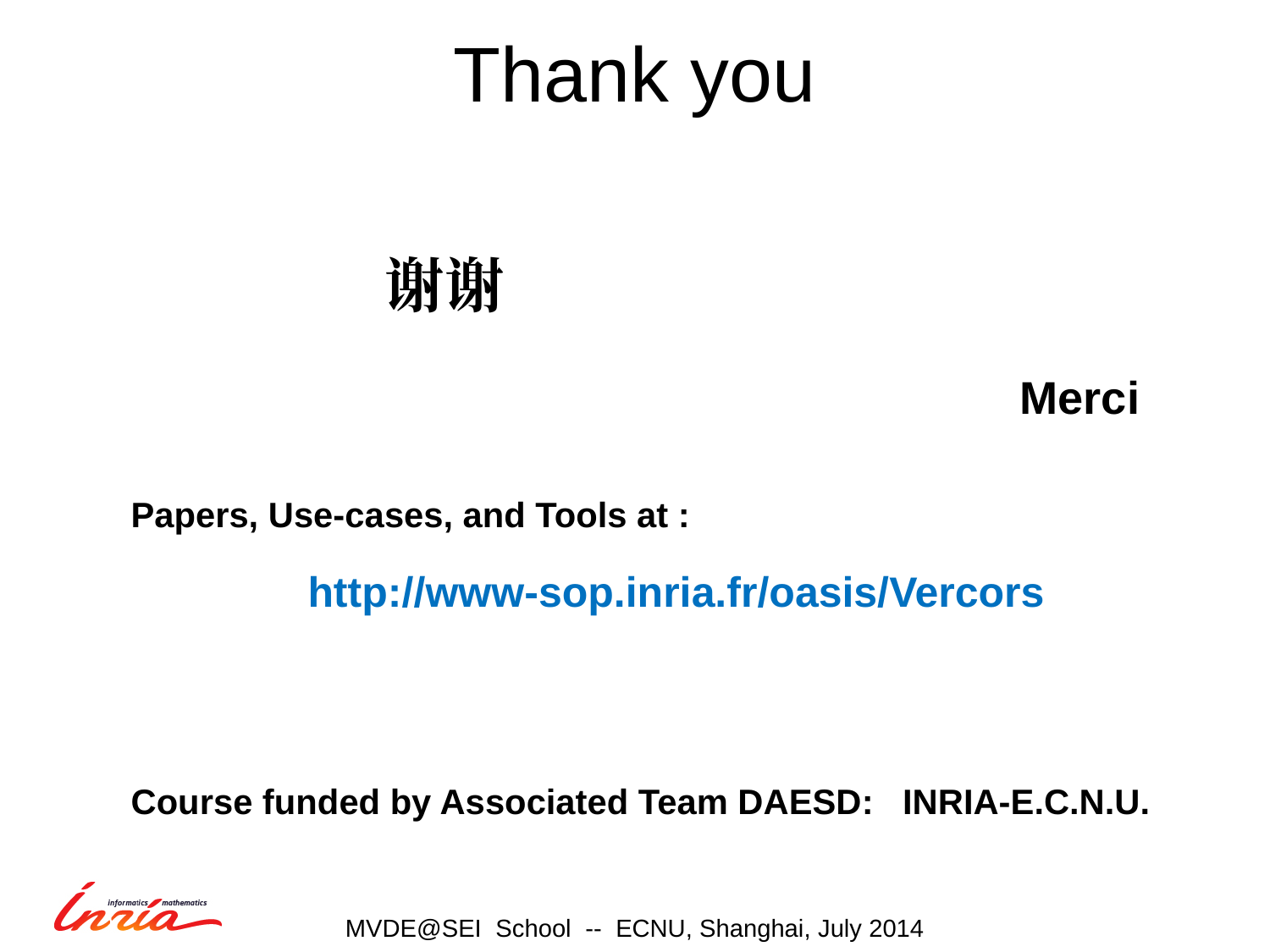

# Thank you
										谢谢

							Merci

Papers, Use-cases, and Tools at :

http://www-sop.inria.fr/oasis/Vercors

Course funded by Associated Team DAESD:   INRIA-E.C.N.U.
MVDE@SEI  School  --  ECNU, Shanghai, July 2014